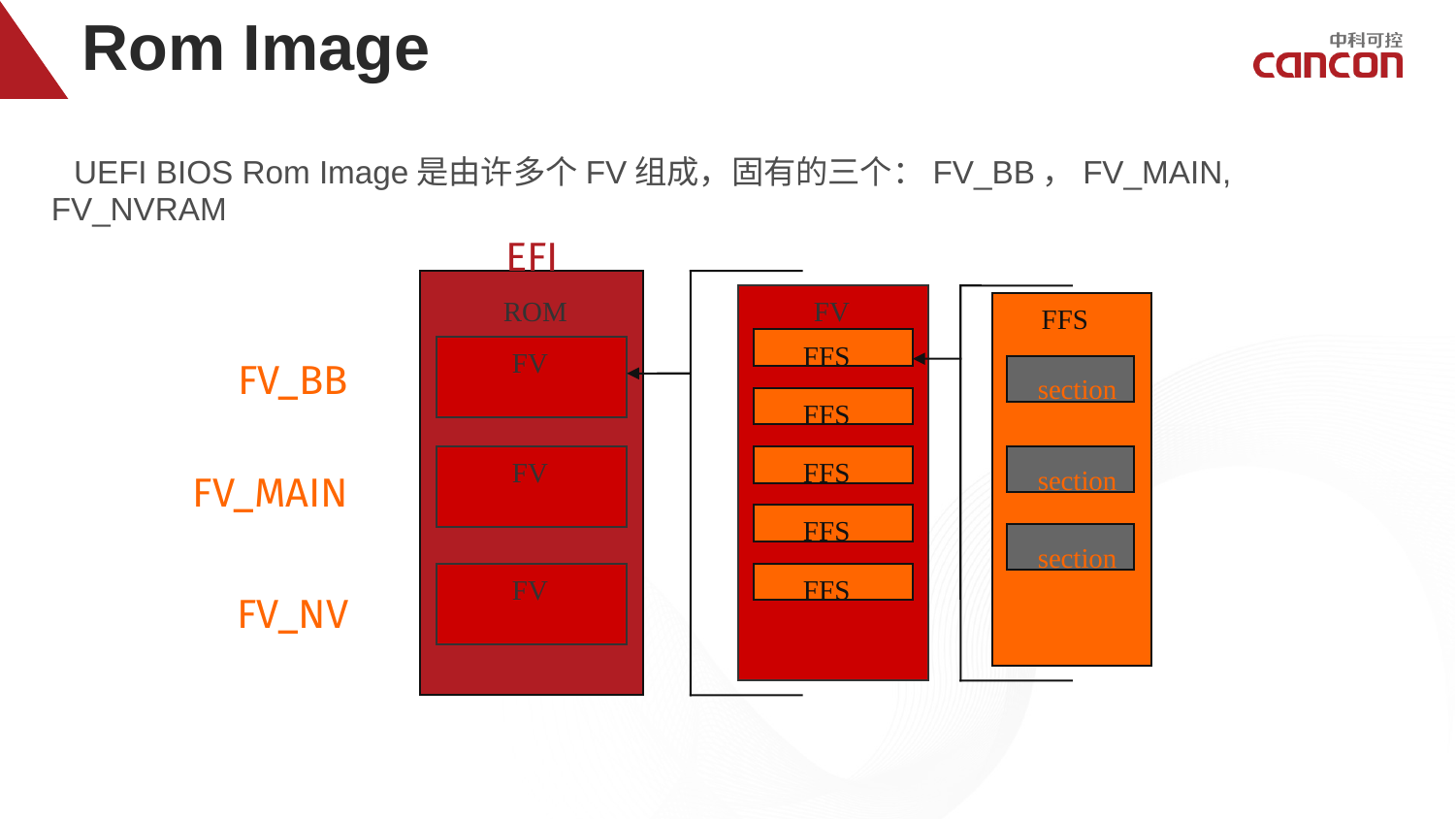

# Rom Image
  UEFI BIOS Rom Image是由许多个FV组成，固有的三个：FV_BB，FV_MAIN, FV_NVRAM

EFI

ROM
FV

FFS

FFS
FV

FV_BB
section

FFS

FV
FFS

section

FV_MAIN
FFS

section

FV
FFS

FV_NV